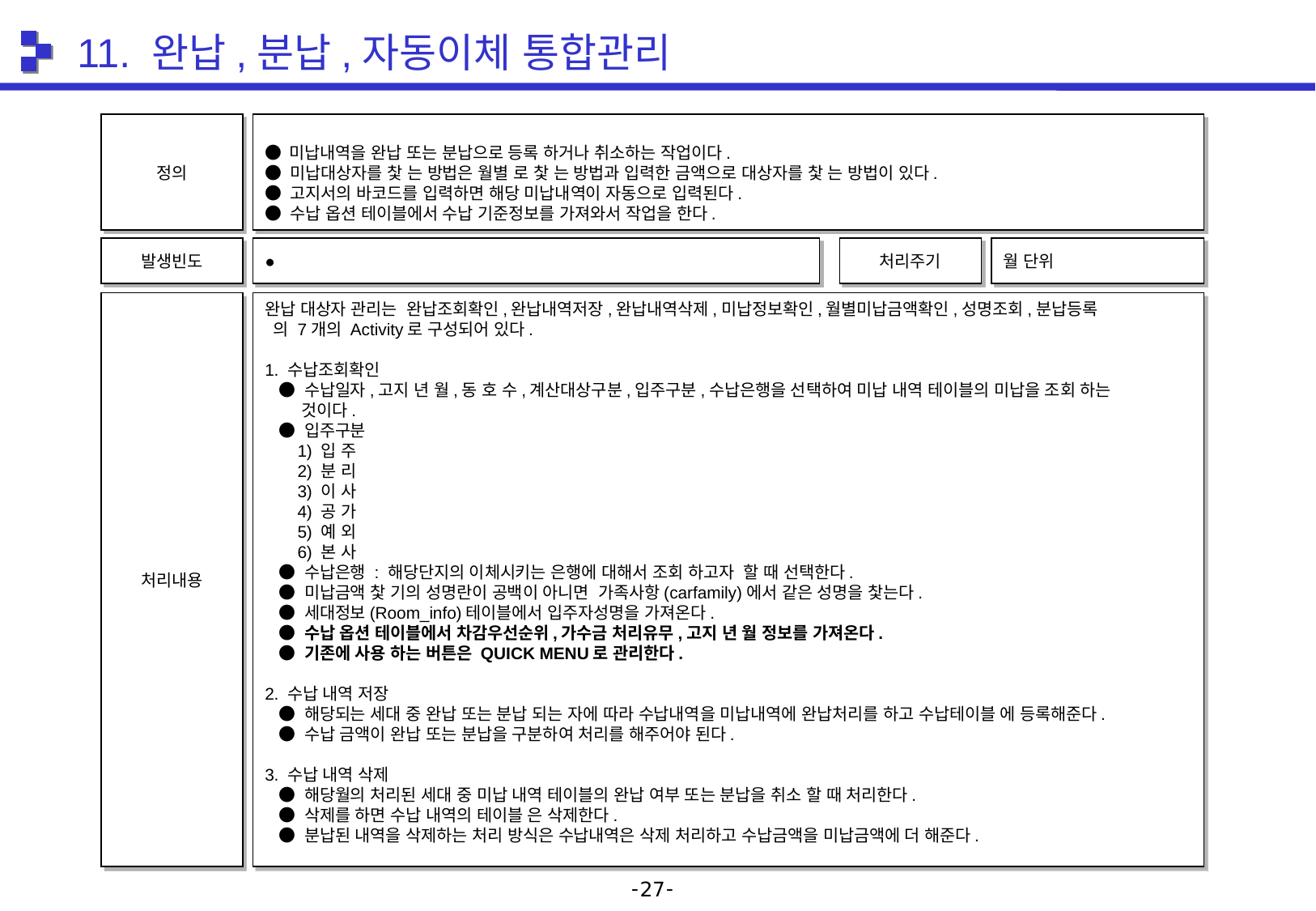

11. 완납,분납,자동이체 통합관리
정의

● 미납내역을 완납 또는 분납으로 등록 하거나 취소하는 작업이다.
● 미납대상자를 찿 는 방법은 월별 로 찿 는 방법과 입력한 금액으로 대상자를 찿 는 방법이 있다.
● 고지서의 바코드를 입력하면 해당 미납내역이 자동으로 입력된다.
● 수납 옵션 테이블에서 수납 기준정보를 가져와서 작업을 한다.
발생빈도
●
처리주기
월 단위
처리내용
완납 대상자 관리는  완납조회확인,완납내역저장,완납내역삭제,미납정보확인,월별미납금액확인,성명조회,분납등록
 의 7개의 Activity로 구성되어 있다.

1. 수납조회확인
   ● 수납일자,고지 년 월,동 호 수,계산대상구분,입주구분,수납은행을 선택하여 미납 내역 테이블의 미납을 조회 하는
       것이다.
   ● 입주구분
       1) 입 주
       2) 분 리
       3) 이 사
       4) 공 가
       5) 예 외
       6) 본 사
   ● 수납은행 : 해당단지의 이체시키는 은행에 대해서 조회 하고자  할 때 선택한다.
   ● 미납금액 찿 기의 성명란이 공백이 아니면  가족사항(carfamily)에서 같은 성명을 찿는다.
   ● 세대정보(Room_info)테이블에서 입주자성명을 가져온다.
   ● 수납 옵션 테이블에서 차감우선순위,가수금 처리유무,고지 년 월 정보를 가져온다.
   ● 기존에 사용 하는 버튼은 QUICK MENU로 관리한다.

2. 수납 내역 저장
   ● 해당되는 세대 중 완납 또는 분납 되는 자에 따라 수납내역을 미납내역에 완납처리를 하고 수납테이블 에 등록해준다.
   ● 수납 금액이 완납 또는 분납을 구분하여 처리를 해주어야 된다.

3. 수납 내역 삭제
   ● 해당월의 처리된 세대 중 미납 내역 테이블의 완납 여부 또는 분납을 취소 할 때 처리한다.
   ● 삭제를 하면 수납 내역의 테이블 은 삭제한다.
   ● 분납된 내역을 삭제하는 처리 방식은 수납내역은 삭제 처리하고 수납금액을 미납금액에 더 해준다.